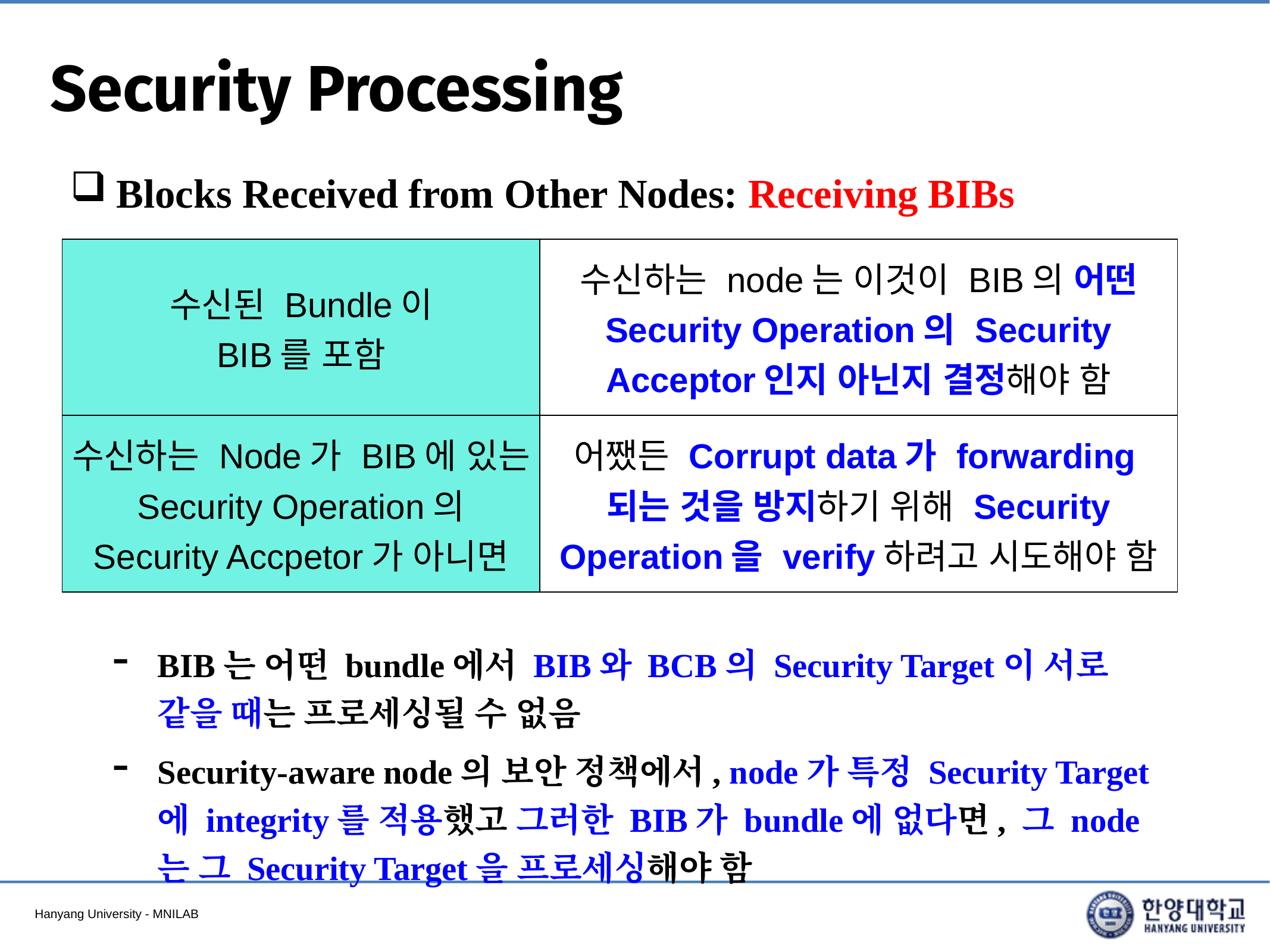

# Security Processing
Blocks Received from Other Nodes: Receiving BIBs

BIB는 어떤 bundle에서 BIB와 BCB의 Security Target이 서로 같을 때는 프로세싱될 수 없음
Security-aware node의 보안 정책에서, node가 특정 Security Target에 integrity를 적용했고 그러한 BIB가 bundle에 없다면, 그 node는 그 Security Target을 프로세싱해야 함
| 수신된 Bundle이 BIB를 포함 | 수신하는 node는 이것이 BIB의 어떤 Security Operation의 Security Acceptor인지 아닌지 결정해야 함 |
| --- | --- |
| 수신하는 Node가 BIB에 있는 Security Operation의 Security Accpetor가 아니면 | 어쨌든 Corrupt data가 forwarding되는 것을 방지하기 위해 Security Operation을 verify하려고 시도해야 함 |